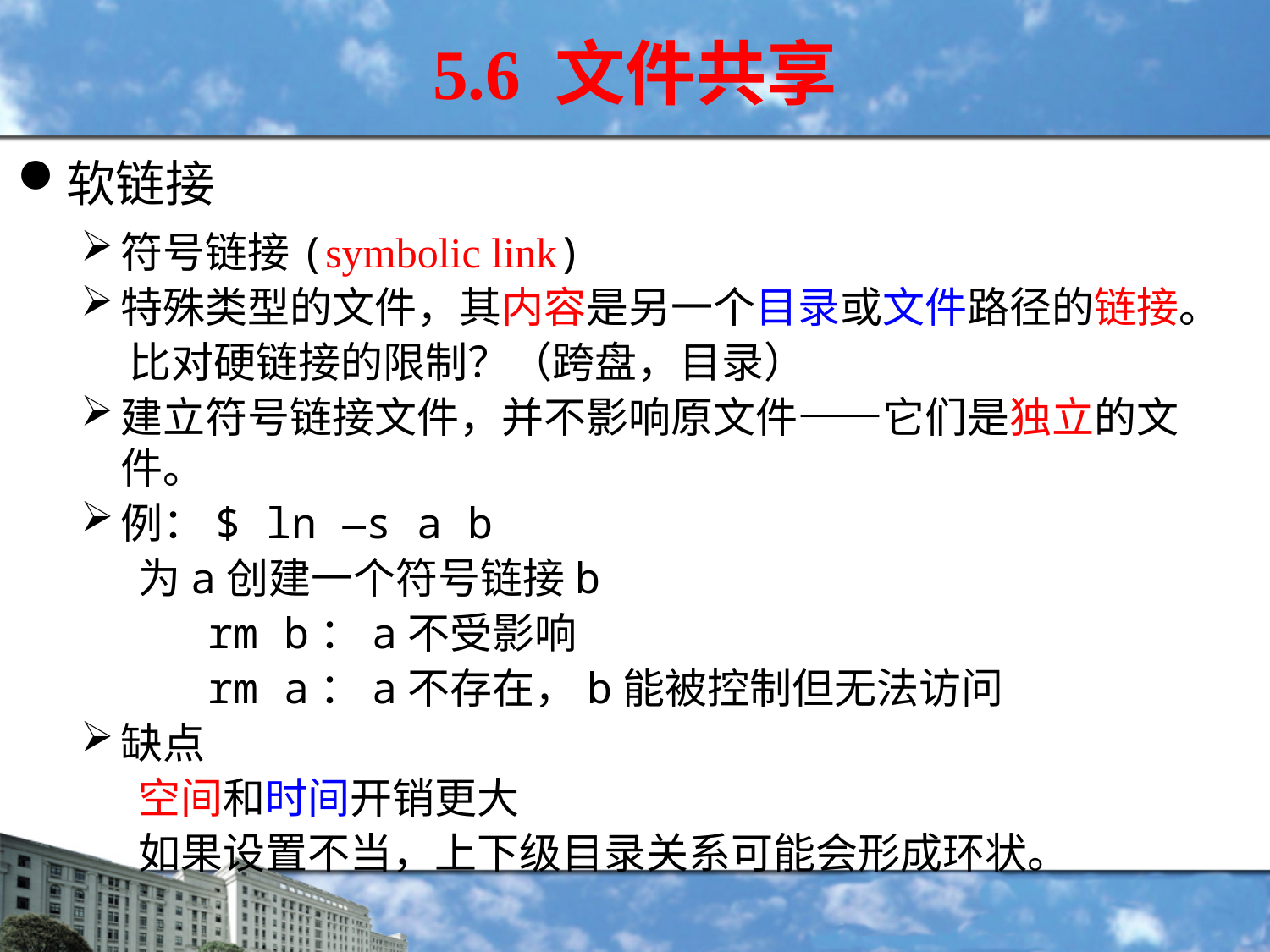

5.6 文件共享
软链接
符号链接(symbolic link)
特殊类型的文件，其内容是另一个目录或文件路径的链接。
    比对硬链接的限制？（跨盘，目录）
建立符号链接文件，并不影响原文件——它们是独立的文件。
例：$ ln –s a b
     为a创建一个符号链接b
     rm b：a不受影响
     rm a：a不存在，b能被控制但无法访问
缺点
     空间和时间开销更大
     如果设置不当，上下级目录关系可能会形成环状。